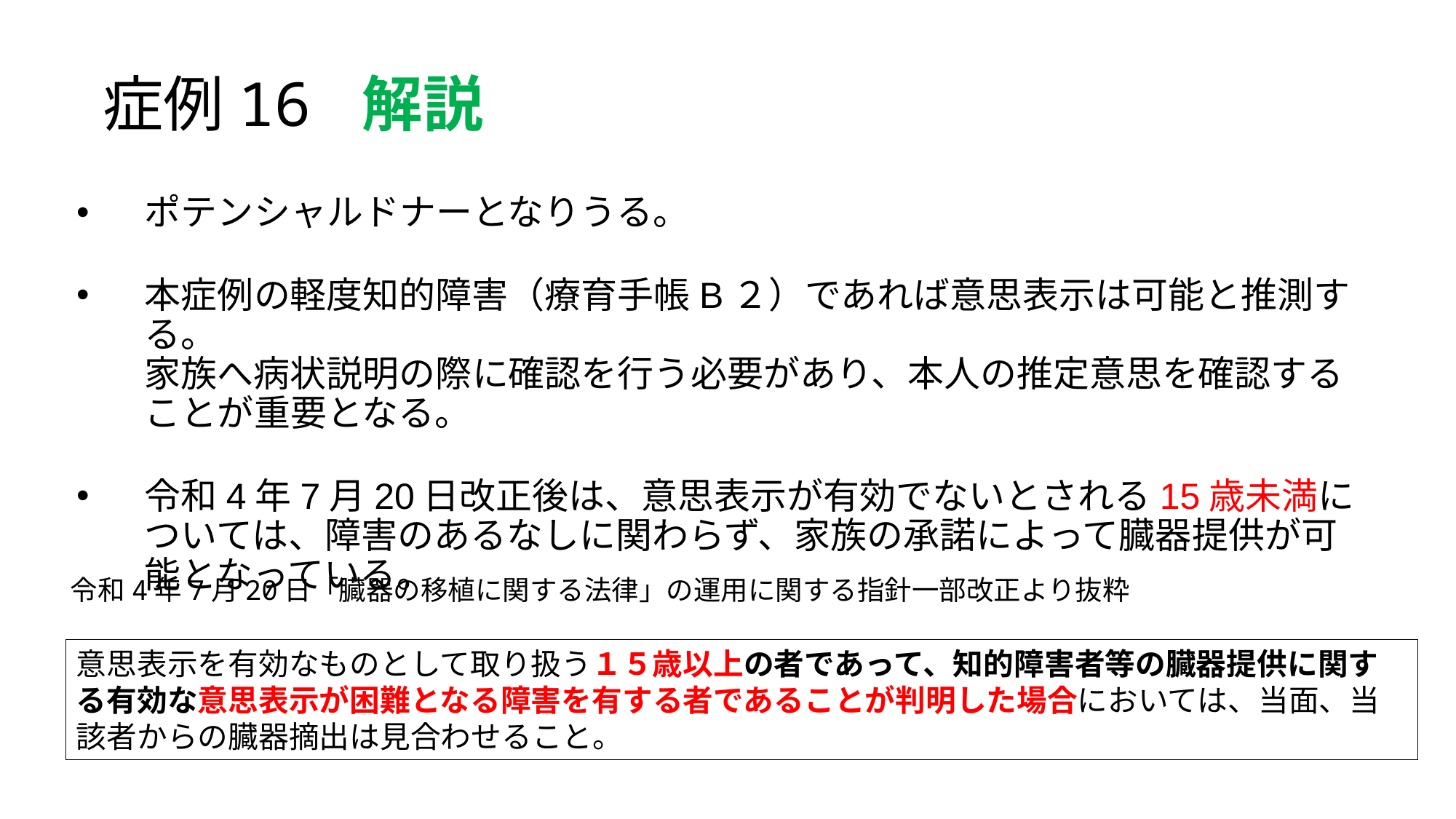

# 症例16 解説
ポテンシャルドナーとなりうる。

本症例の軽度知的障害（療育手帳B２）であれば意思表示は可能と推測する。
家族へ病状説明の際に確認を行う必要があり、本人の推定意思を確認することが重要となる。

令和4年7月20日改正後は、意思表示が有効でないとされる15歳未満については、障害のあるなしに関わらず、家族の承諾によって臓器提供が可能となっている。
令和4年7月20日「臓器の移植に関する法律」の運用に関する指針一部改正より抜粋
意思表示を有効なものとして取り扱う１５歳以上の者であって、知的障害者等の臓器提供に関する有効な意思表示が困難となる障害を有する者であることが判明した場合においては、当面、当該者からの臓器摘出は見合わせること。